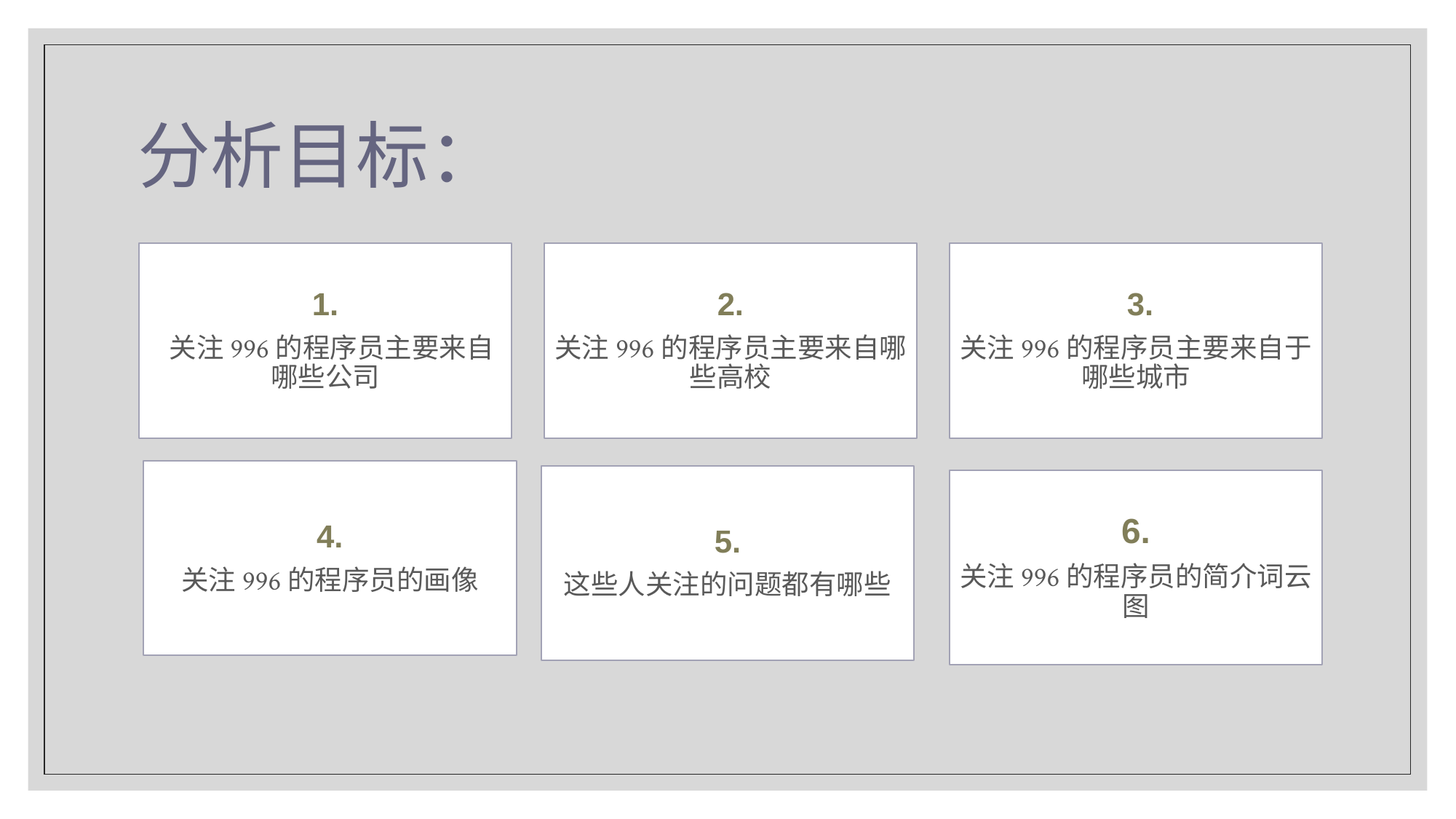

# 分析目标：
1.
 关注996的程序员主要来自哪些公司
2.
关注996的程序员主要来自哪些高校
 3.
关注996的程序员主要来自于哪些城市
4.
关注996的程序员的画像
5.
这些人关注的问题都有哪些
6.
关注996的程序员的简介词云图